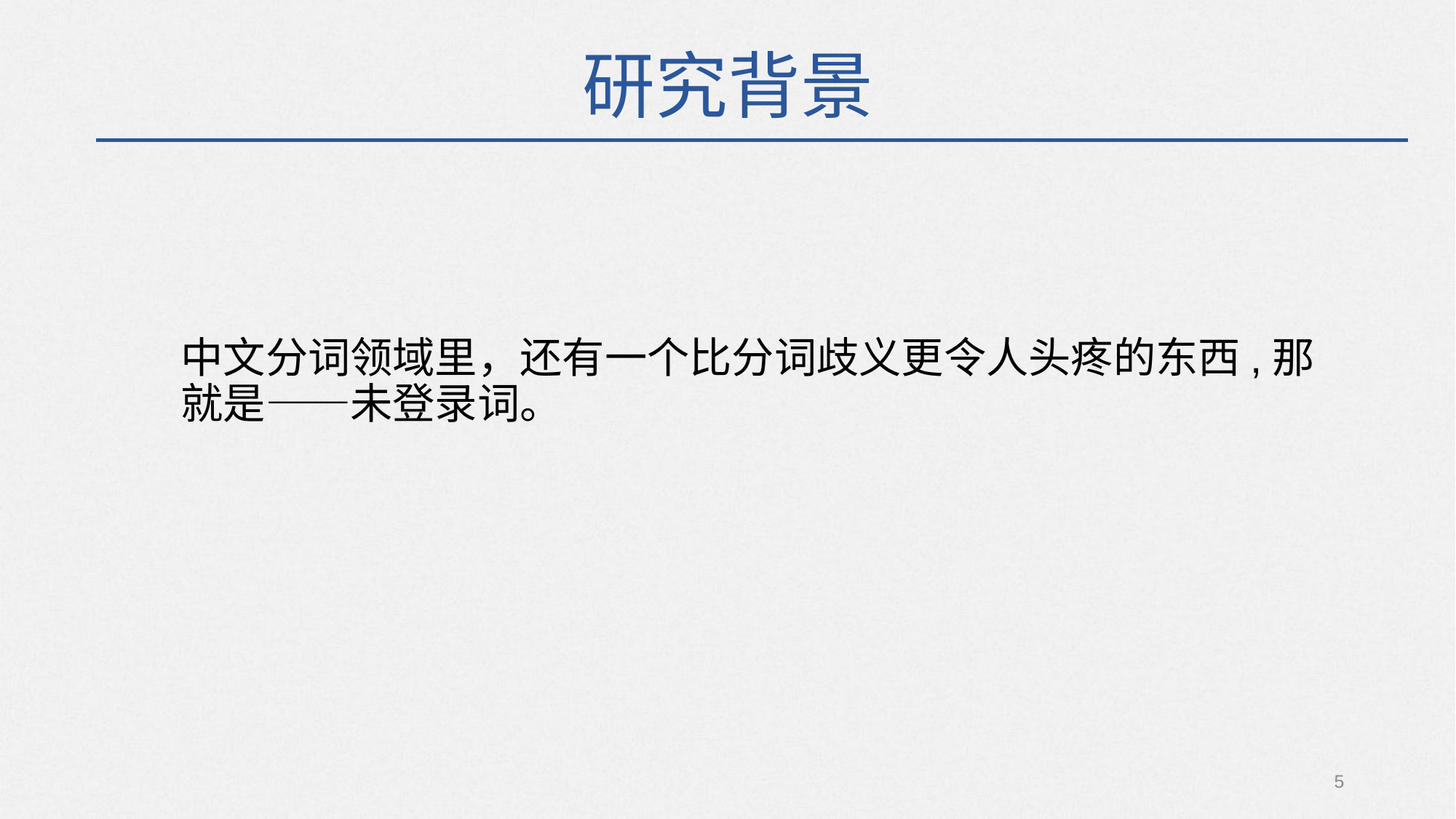

研究背景
中文分词领域里，还有一个比分词歧义更令人头疼的东西,那就是——未登录词。
5